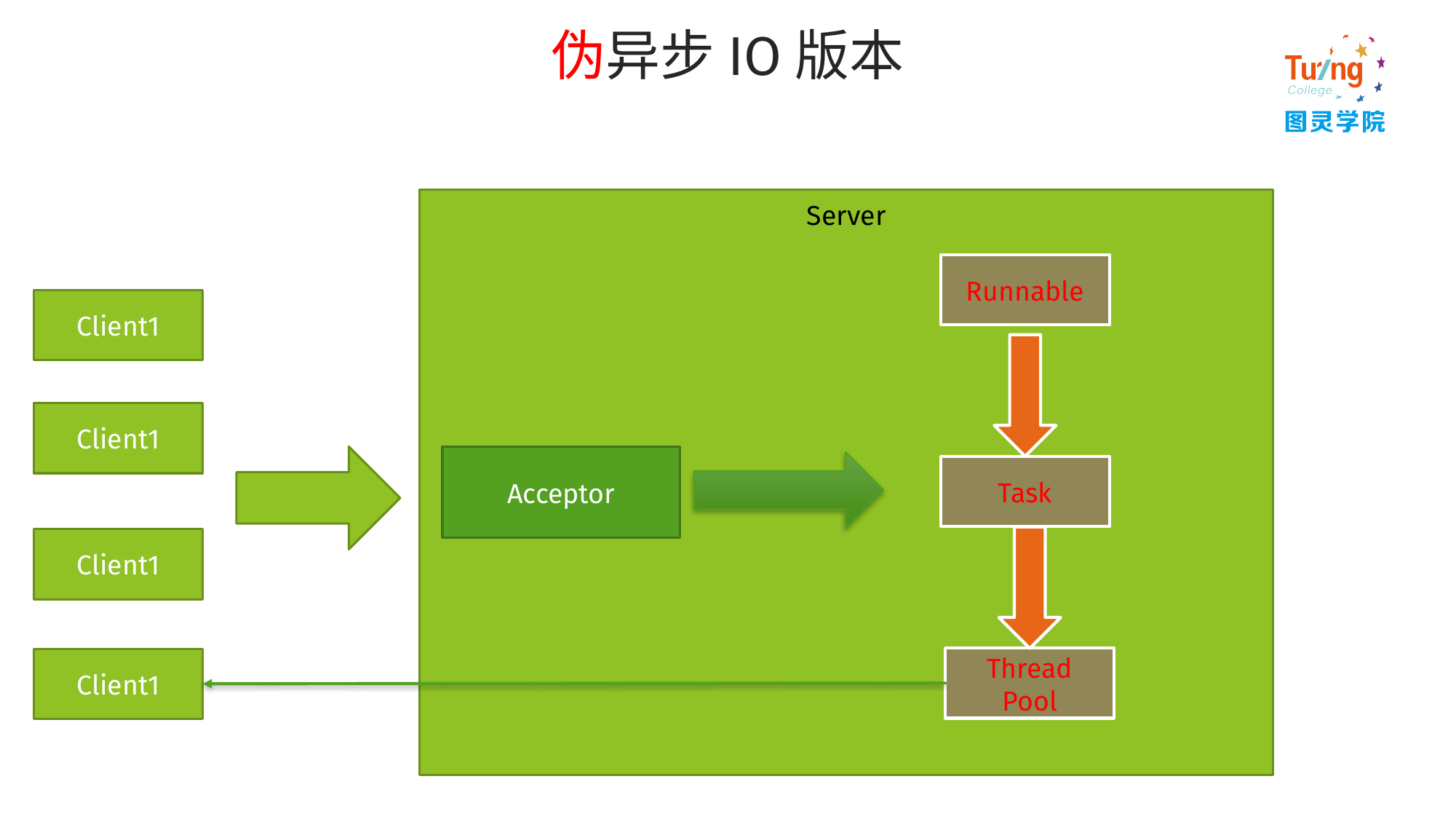

# 伪异步IO版本

Server
Runnable
Client1

Client1

Acceptor

Task

Client1
Thread Pool
Client1